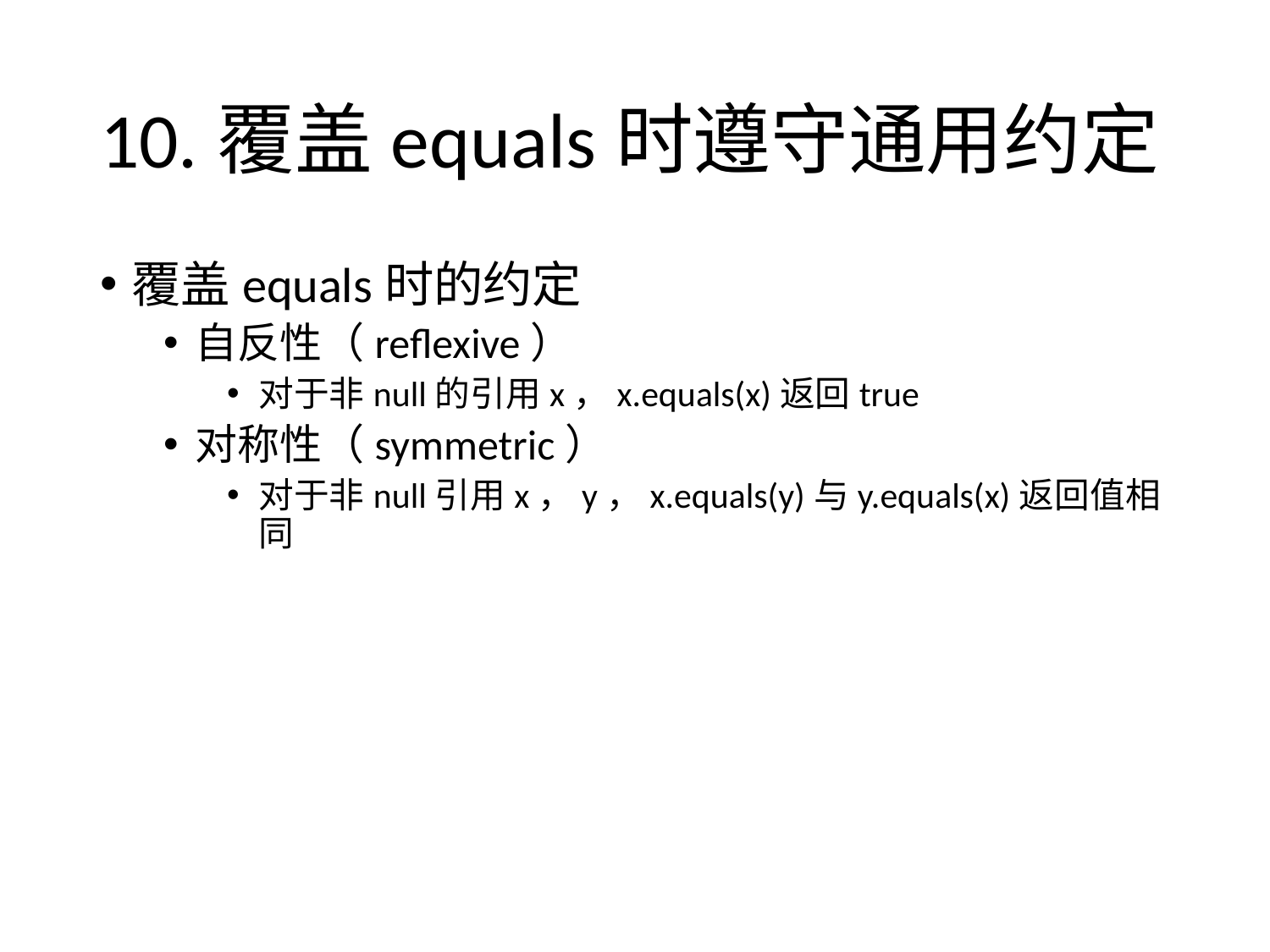

# 10.覆盖equals时遵守通用约定
覆盖equals时的约定
自反性（reflexive）
对于非null的引用x，x.equals(x)返回true
对称性（symmetric）
对于非null引用x，y，x.equals(y)与y.equals(x)返回值相同